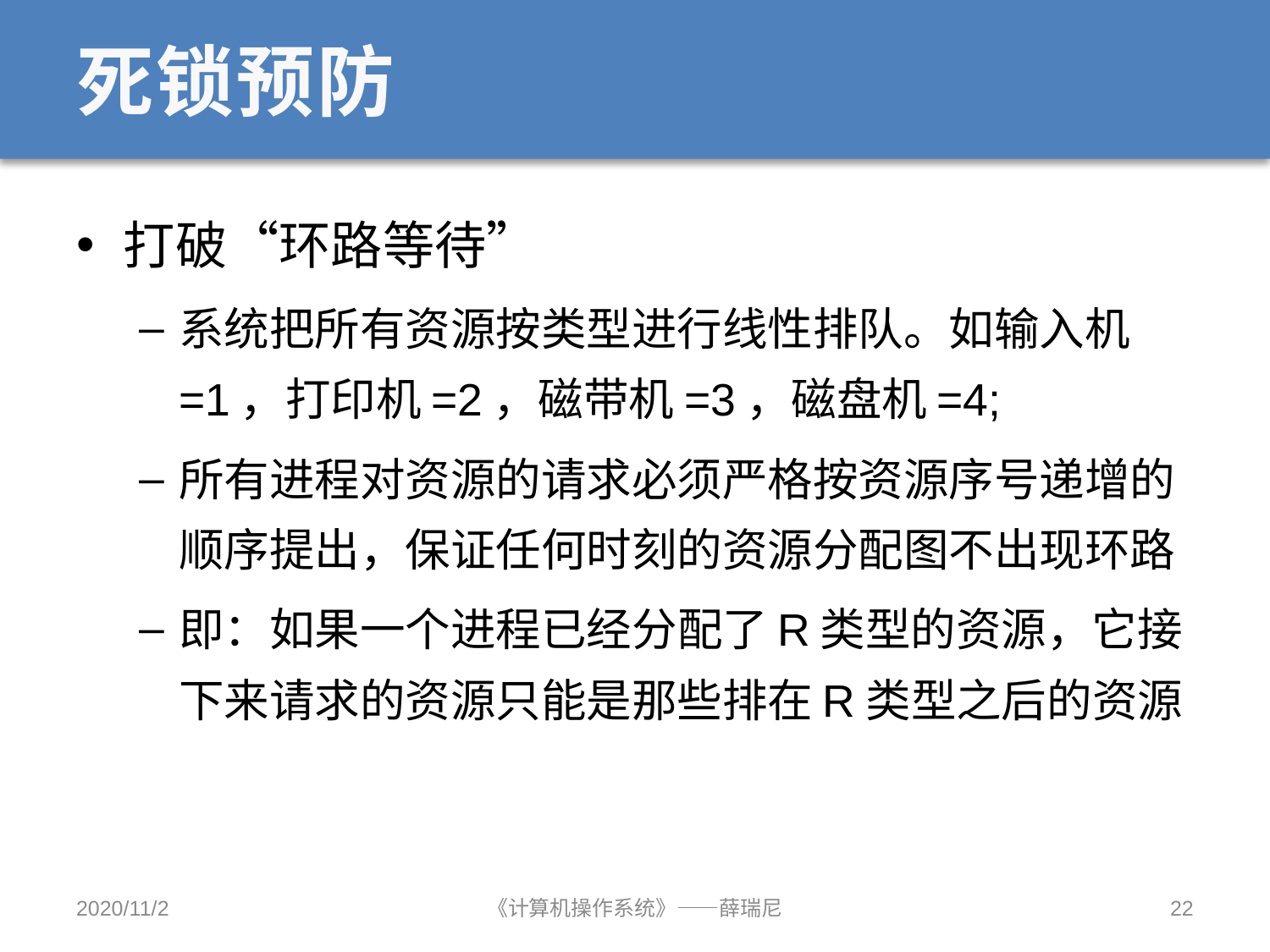

# 死锁预防
打破“环路等待”
系统把所有资源按类型进行线性排队。如输入机=1，打印机=2，磁带机=3，磁盘机=4;
所有进程对资源的请求必须严格按资源序号递增的顺序提出，保证任何时刻的资源分配图不出现环路
即：如果一个进程已经分配了R类型的资源，它接下来请求的资源只能是那些排在R类型之后的资源
2020/11/2
《计算机操作系统》——薛瑞尼
22